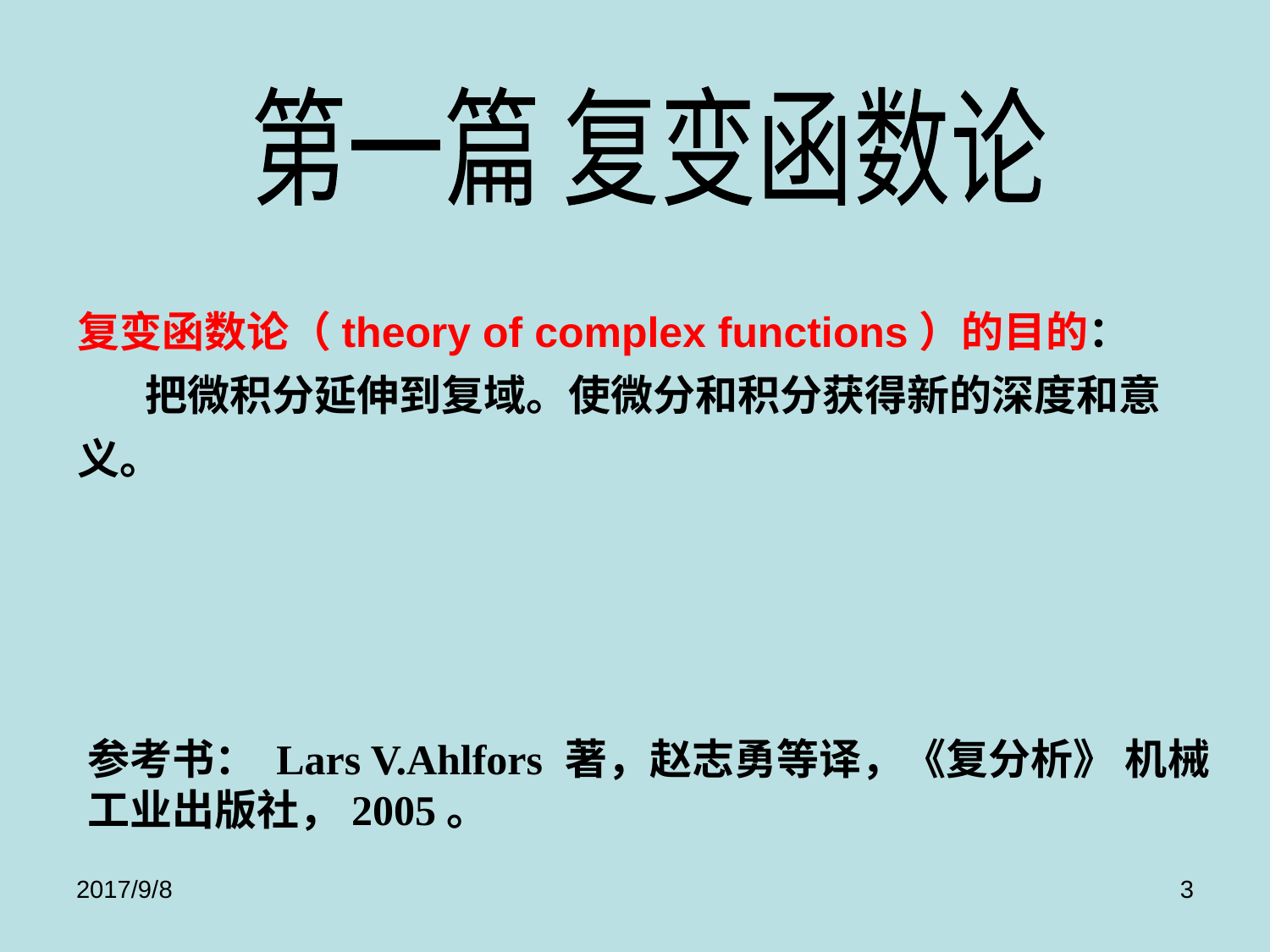

第一篇 复变函数论
复变函数论（theory of complex functions）的目的：
      把微积分延伸到复域。使微分和积分获得新的深度和意义。
参考书： Lars V.Ahlfors 著，赵志勇等译，《复分析》 机械工业出版社，2005。
2017/9/8
3